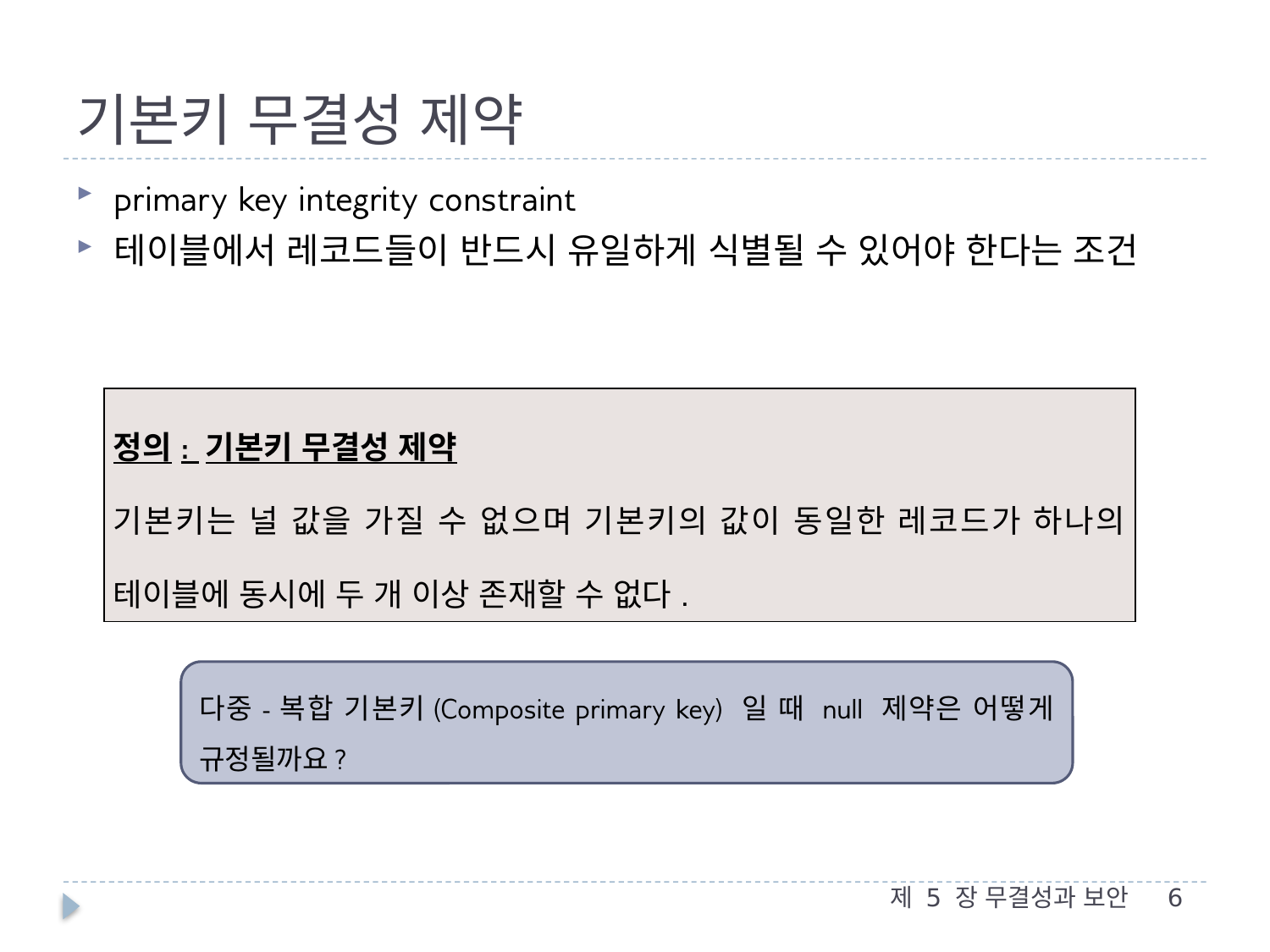

# 기본키 무결성 제약
primary key integrity constraint
테이블에서 레코드들이 반드시 유일하게 식별될 수 있어야 한다는 조건

| 정의: 기본키 무결성 제약 기본키는 널 값을 가질 수 없으며 기본키의 값이 동일한 레코드가 하나의 테이블에 동시에 두 개 이상 존재할 수 없다. |
| --- |
다중-복합 기본키(Composite primary key) 일 때 null 제약은 어떻게 규정될까요?

제 5 장 무결성과 보안
6